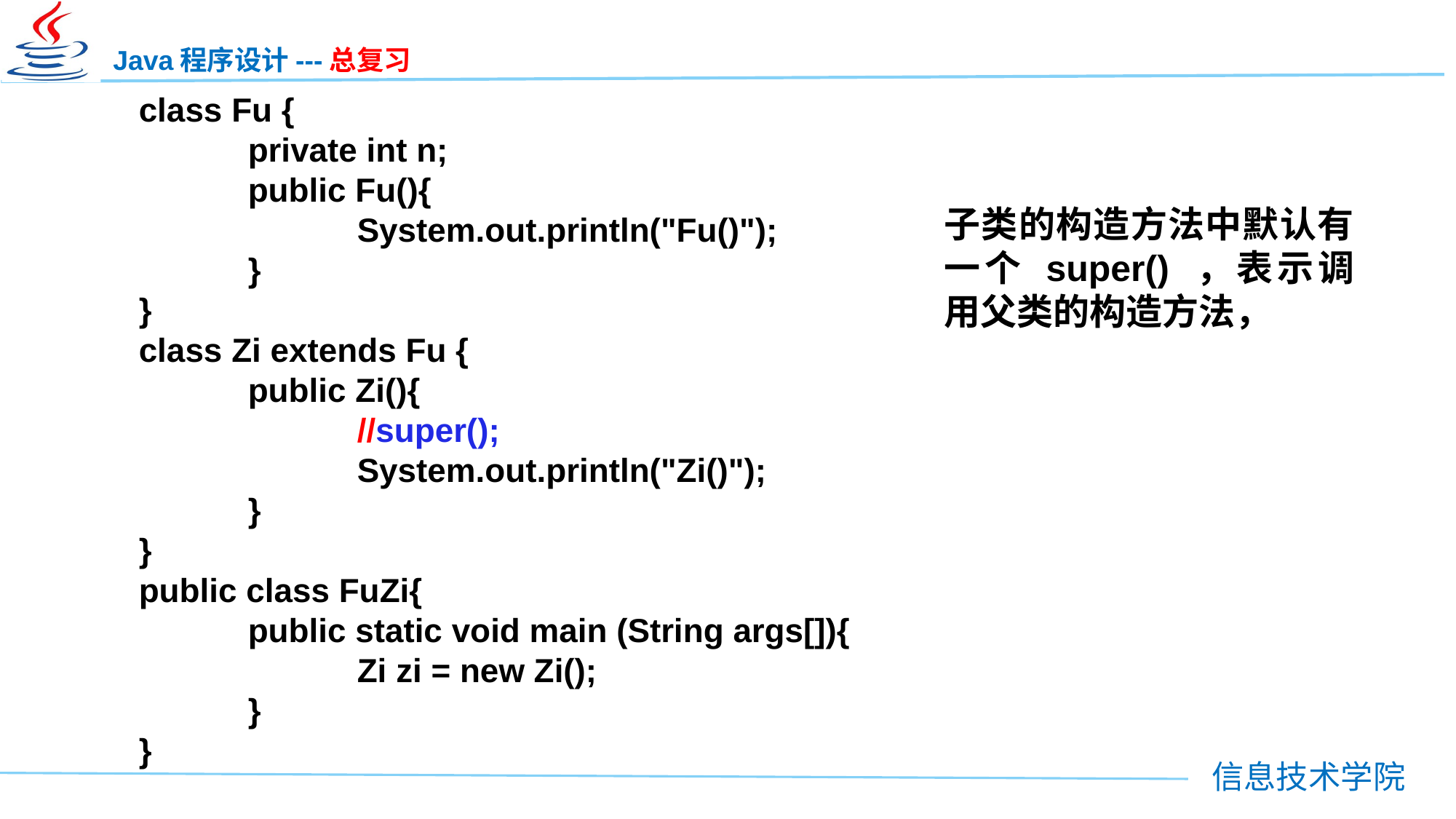

class Fu {
	private int n;
	public Fu(){
		System.out.println("Fu()");
	}
}
class Zi extends Fu {
	public Zi(){
		//super();
		System.out.println("Zi()");
	}
}
public class FuZi{
	public static void main (String args[]){
		Zi zi = new Zi();
	}
}
子类的构造方法中默认有一个 super() ，表示调用父类的构造方法，